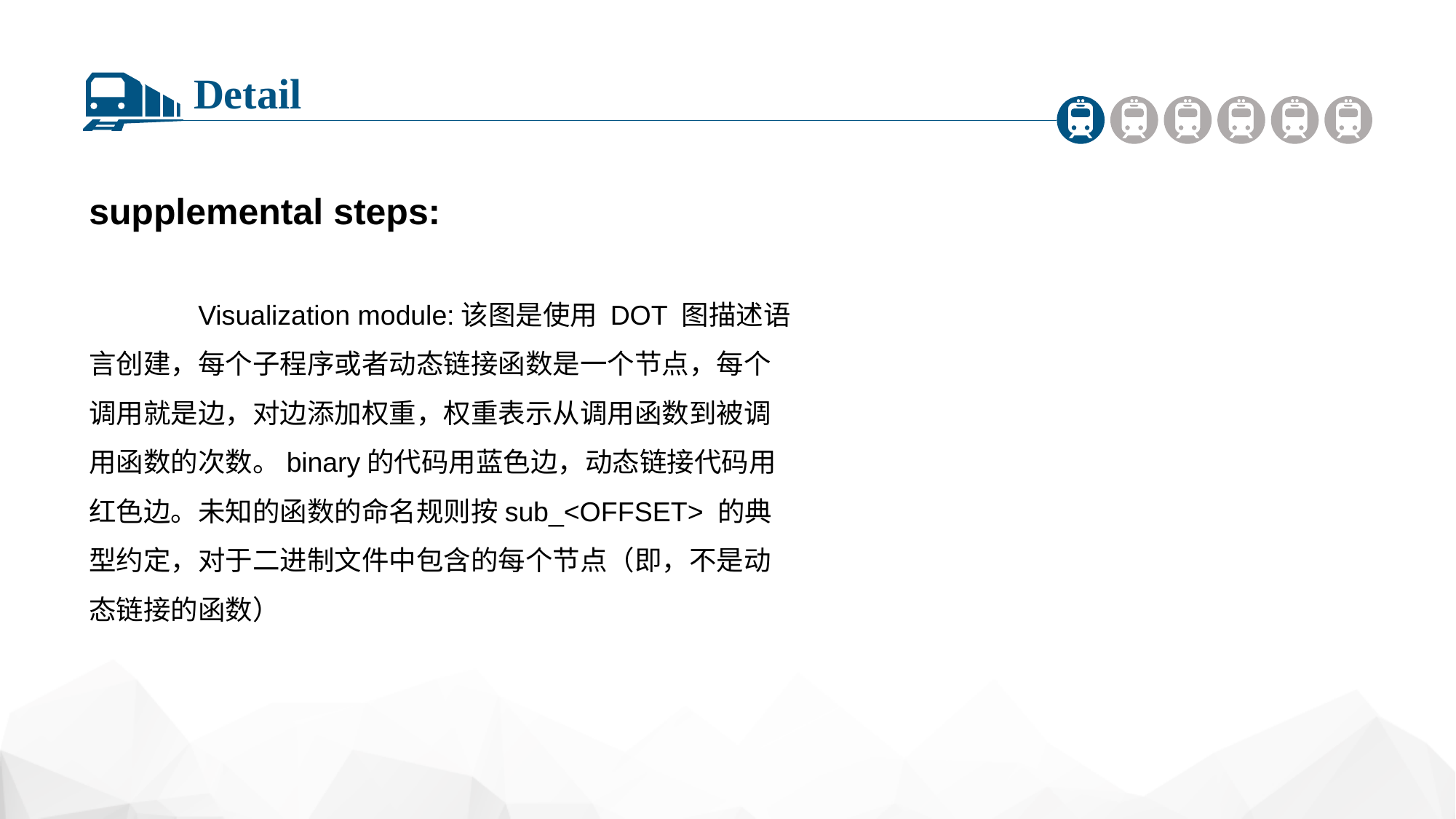

Detail
supplemental steps:

	Visualization module:该图是使用 DOT 图描述语言创建，每个子程序或者动态链接函数是一个节点，每个调用就是边，对边添加权重，权重表示从调用函数到被调用函数的次数。binary的代码用蓝色边，动态链接代码用红色边。未知的函数的命名规则按sub_<OFFSET> 的典型约定，对于二进制文件中包含的每个节点（即，不是动态链接的函数）